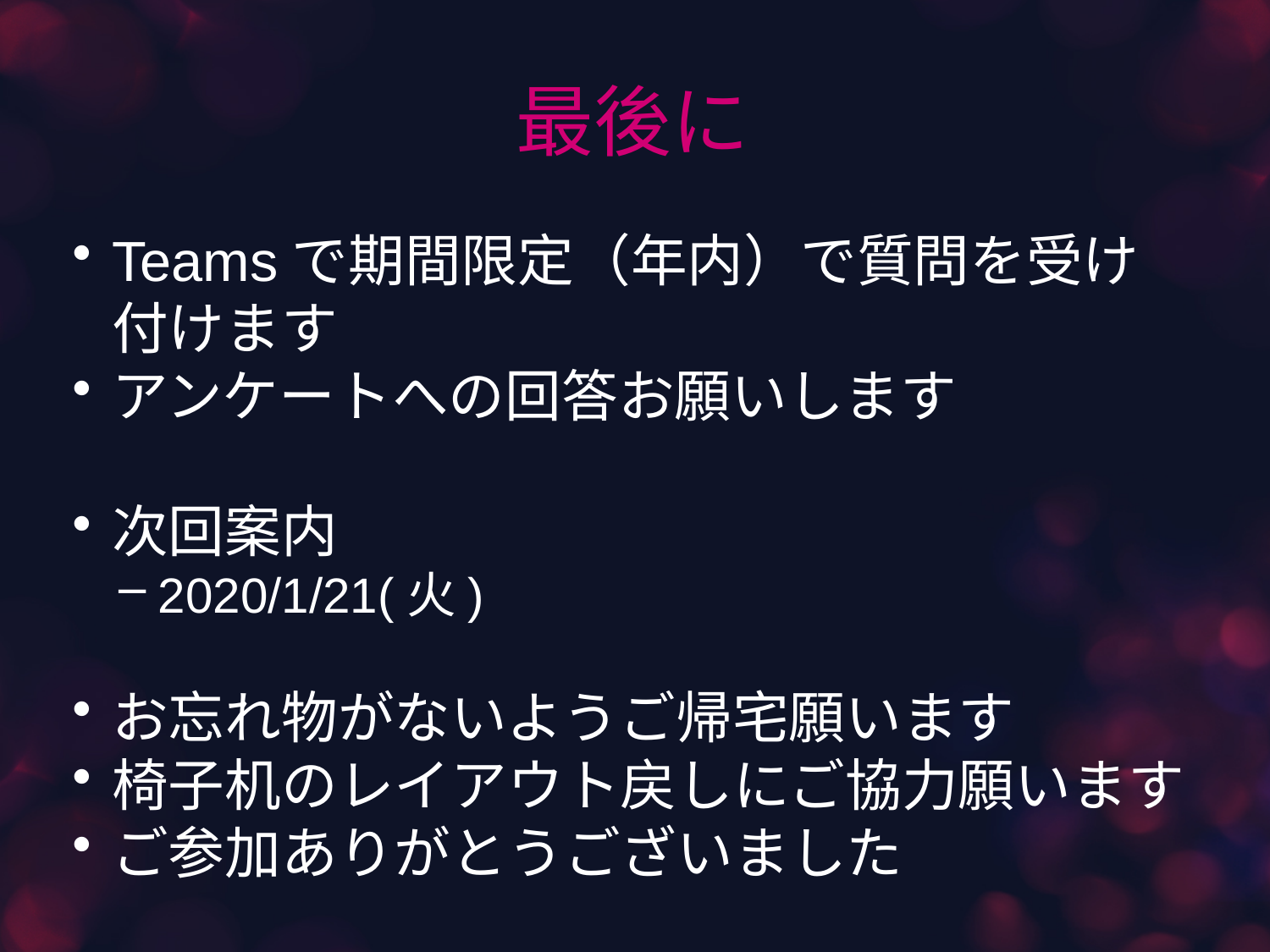

# 最後に
Teamsで期間限定（年内）で質問を受け付けます
アンケートへの回答お願いします
次回案内
2020/1/21(火)
お忘れ物がないようご帰宅願います
椅子机のレイアウト戻しにご協力願います
ご参加ありがとうございました